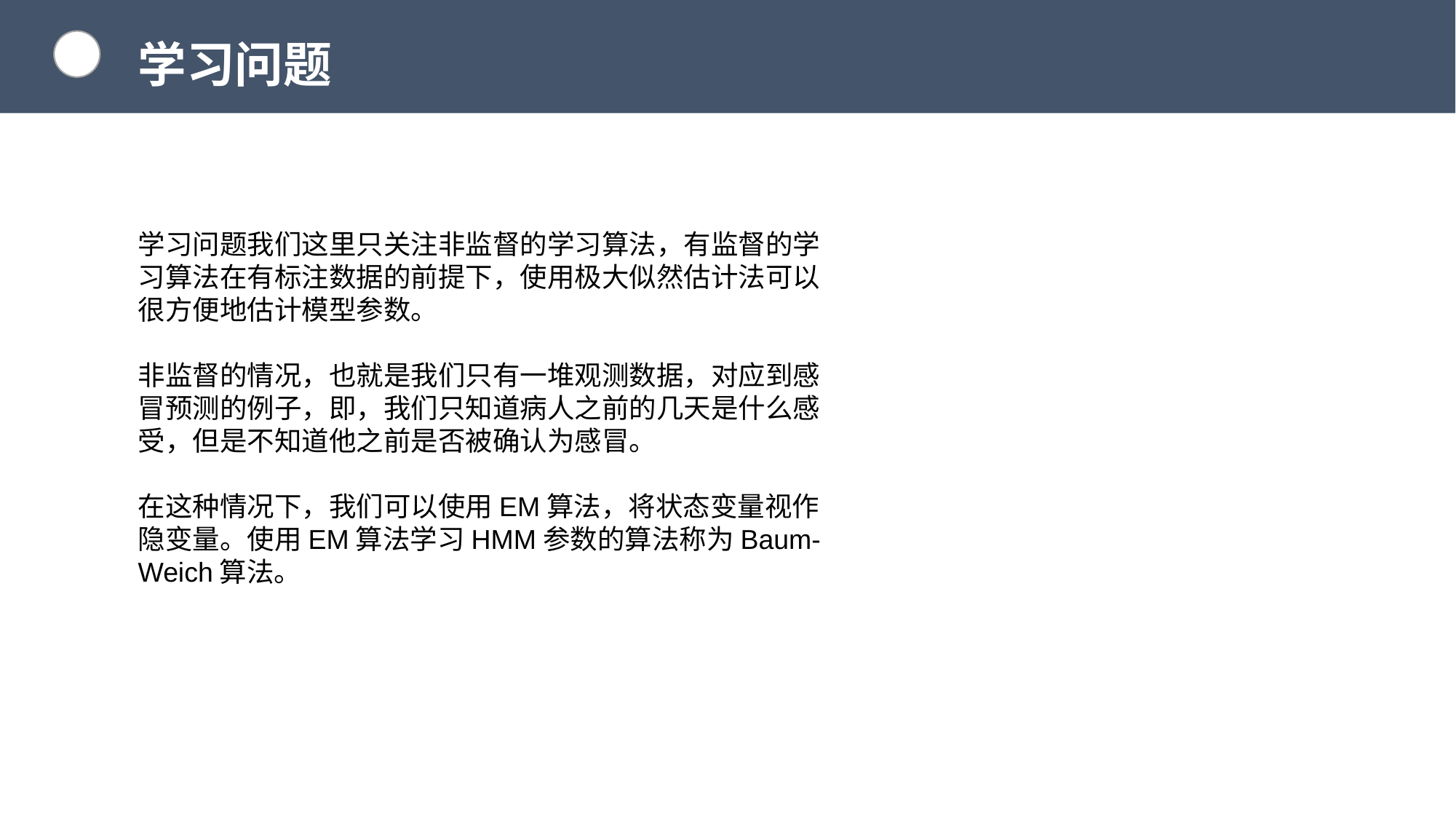

学习问题
学习问题我们这里只关注非监督的学习算法，有监督的学习算法在有标注数据的前提下，使用极大似然估计法可以很方便地估计模型参数。

非监督的情况，也就是我们只有一堆观测数据，对应到感冒预测的例子，即，我们只知道病人之前的几天是什么感受，但是不知道他之前是否被确认为感冒。

在这种情况下，我们可以使用EM算法，将状态变量视作隐变量。使用EM算法学习HMM参数的算法称为Baum-Weich算法。